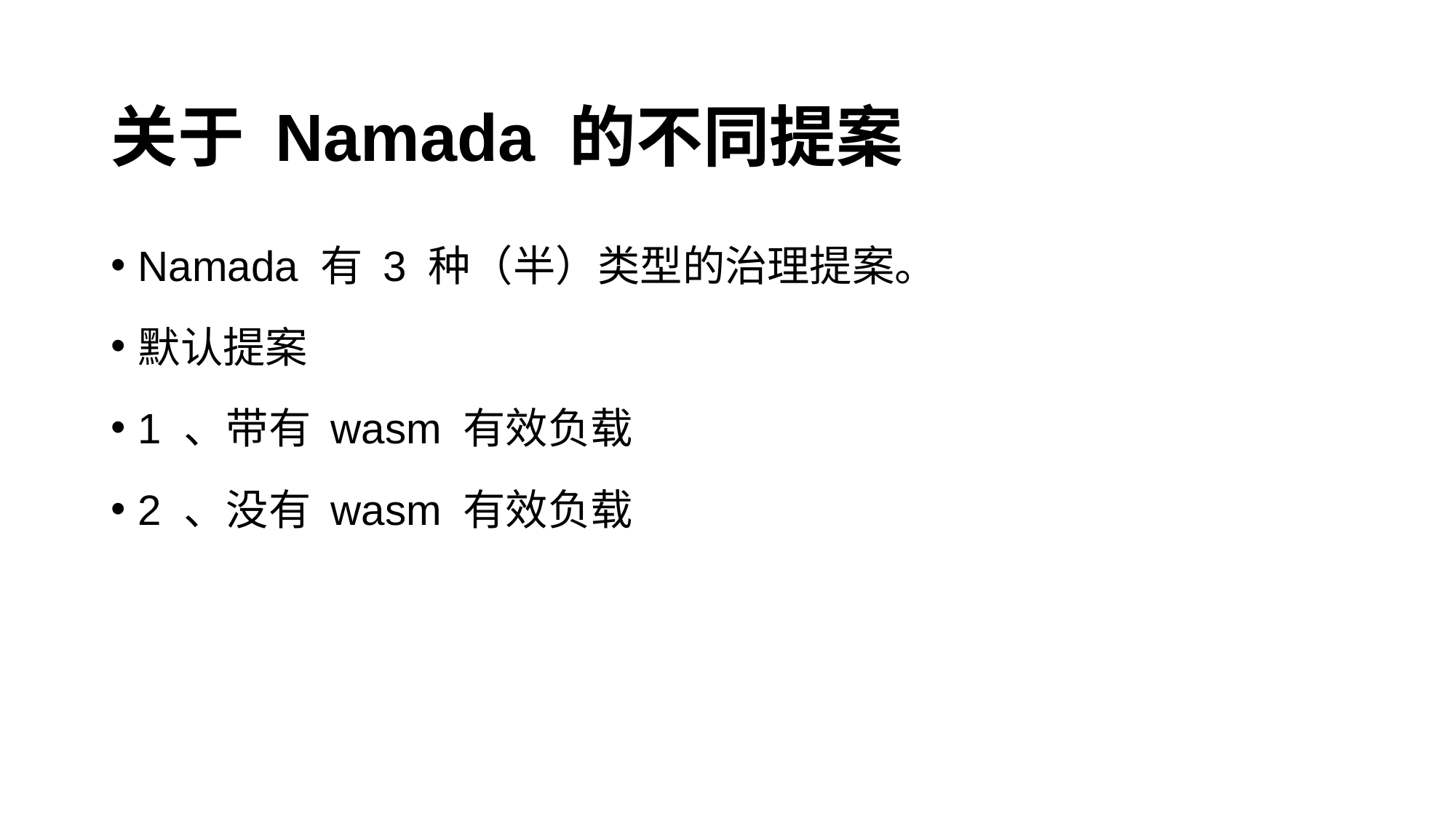

# 关于 Namada 的不同提案
Namada 有 3 种（半）类型的治理提案。
默认提案
1 、带有 wasm 有效负载
2 、没有 wasm 有效负载